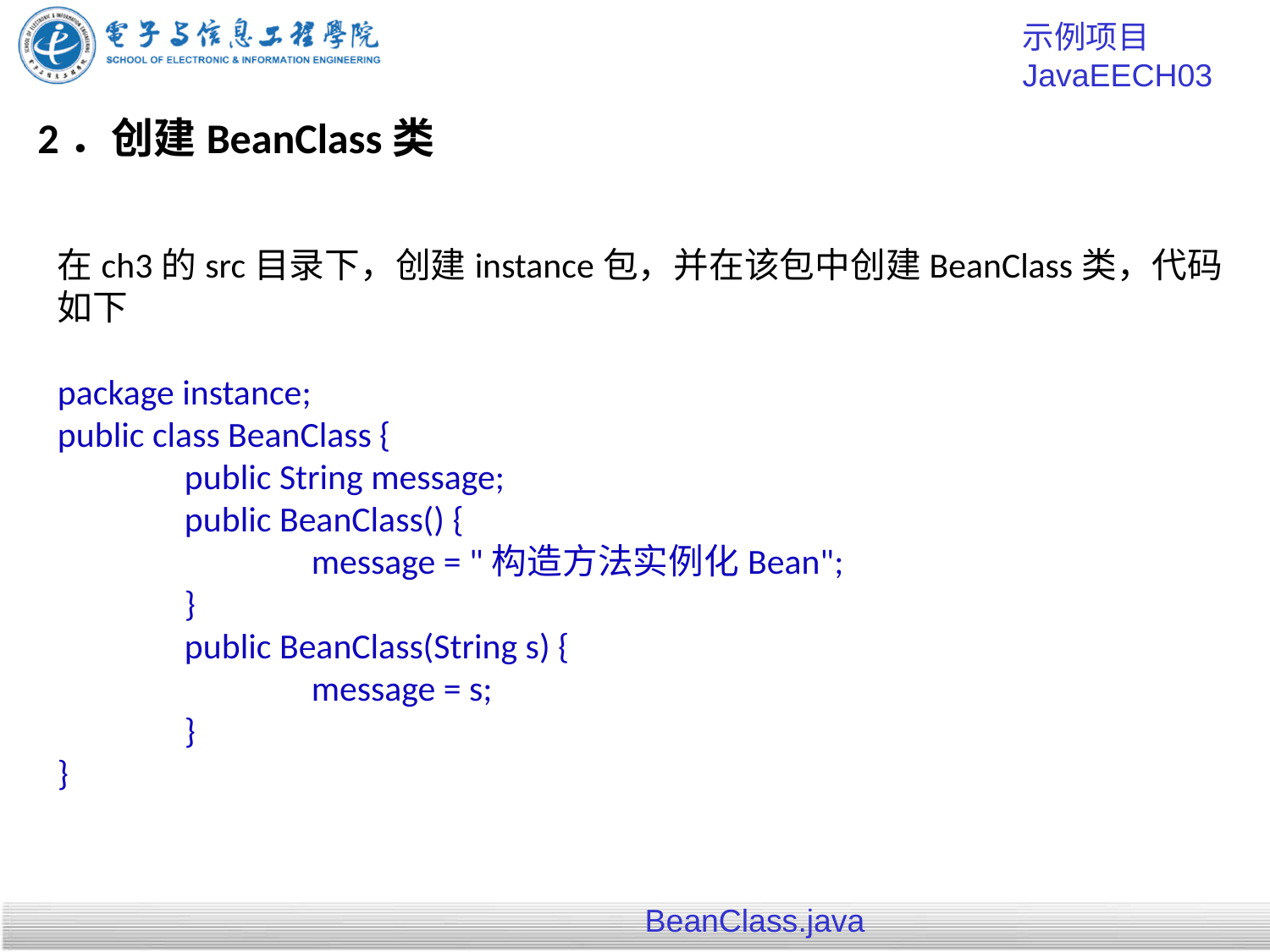

示例项目 JavaEECH03
# 2．创建BeanClass类
在ch3的src目录下，创建instance包，并在该包中创建BeanClass类，代码如下

package instance;
public class BeanClass {
	public String message;
	public BeanClass() {
		message = "构造方法实例化Bean";
	}
	public BeanClass(String s) {
		message = s;
	}
}
BeanClass.java